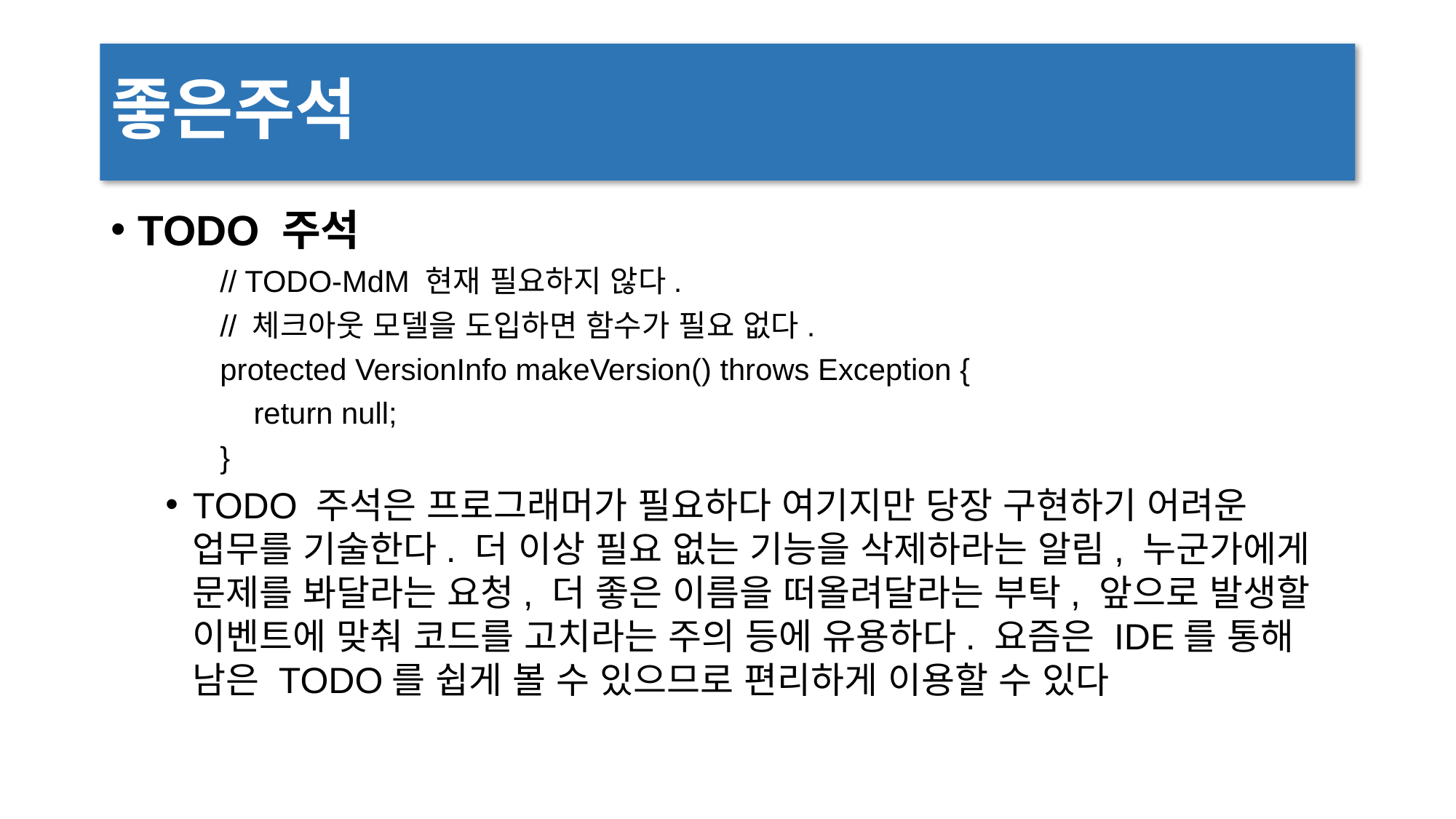

# 좋은주석
TODO 주석
// TODO-MdM 현재 필요하지 않다.
// 체크아웃 모델을 도입하면 함수가 필요 없다.
protected VersionInfo makeVersion() throws Exception {
    return null;
}
TODO 주석은 프로그래머가 필요하다 여기지만 당장 구현하기 어려운 업무를 기술한다. 더 이상 필요 없는 기능을 삭제하라는 알림, 누군가에게 문제를 봐달라는 요청, 더 좋은 이름을 떠올려달라는 부탁, 앞으로 발생할 이벤트에 맞춰 코드를 고치라는 주의 등에 유용하다. 요즘은 IDE를 통해 남은 TODO를 쉽게 볼 수 있으므로 편리하게 이용할 수 있다